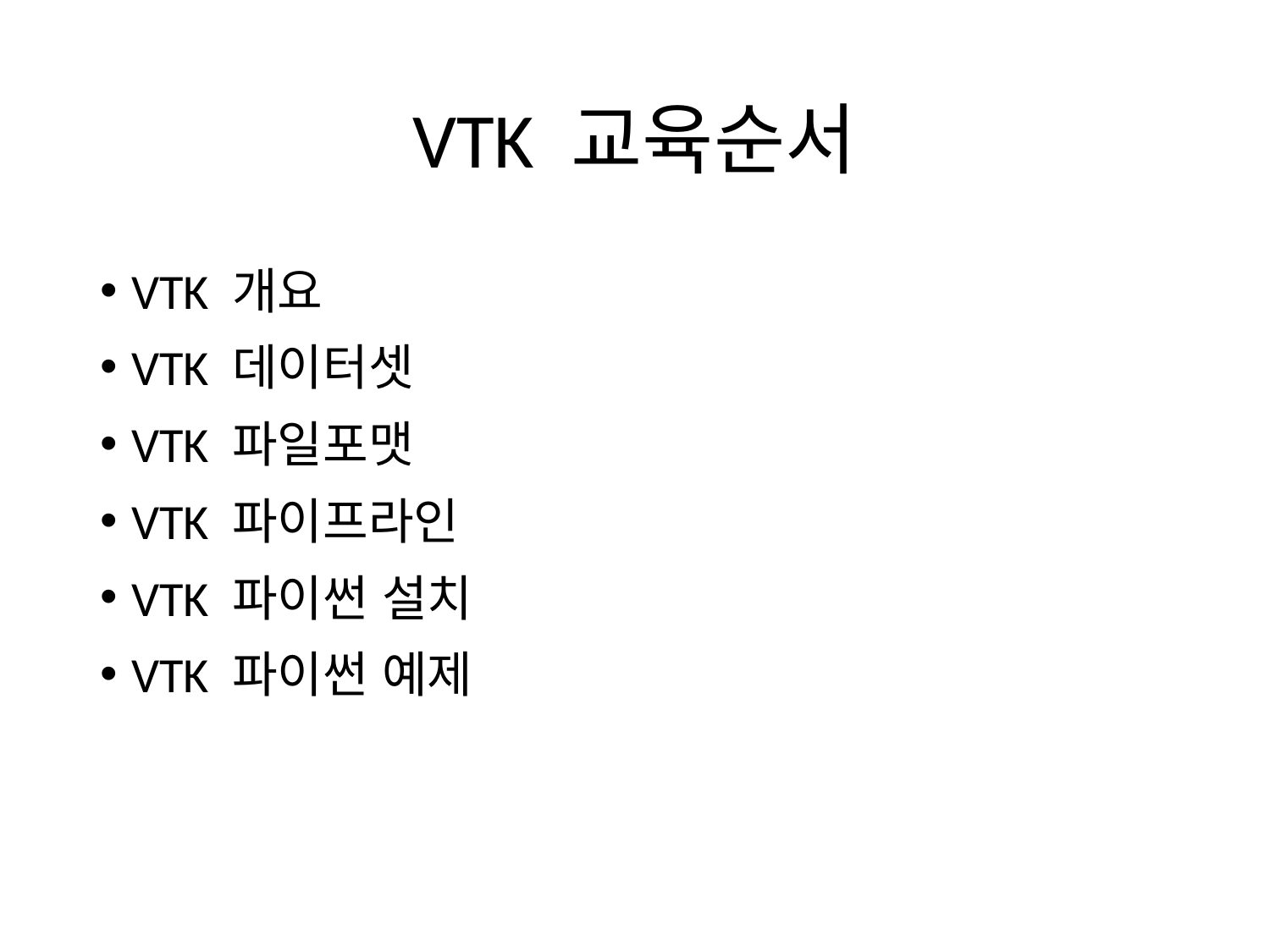

# VTK 교육순서
VTK 개요
VTK 데이터셋
VTK 파일포맷
VTK 파이프라인
VTK 파이썬 설치
VTK 파이썬 예제